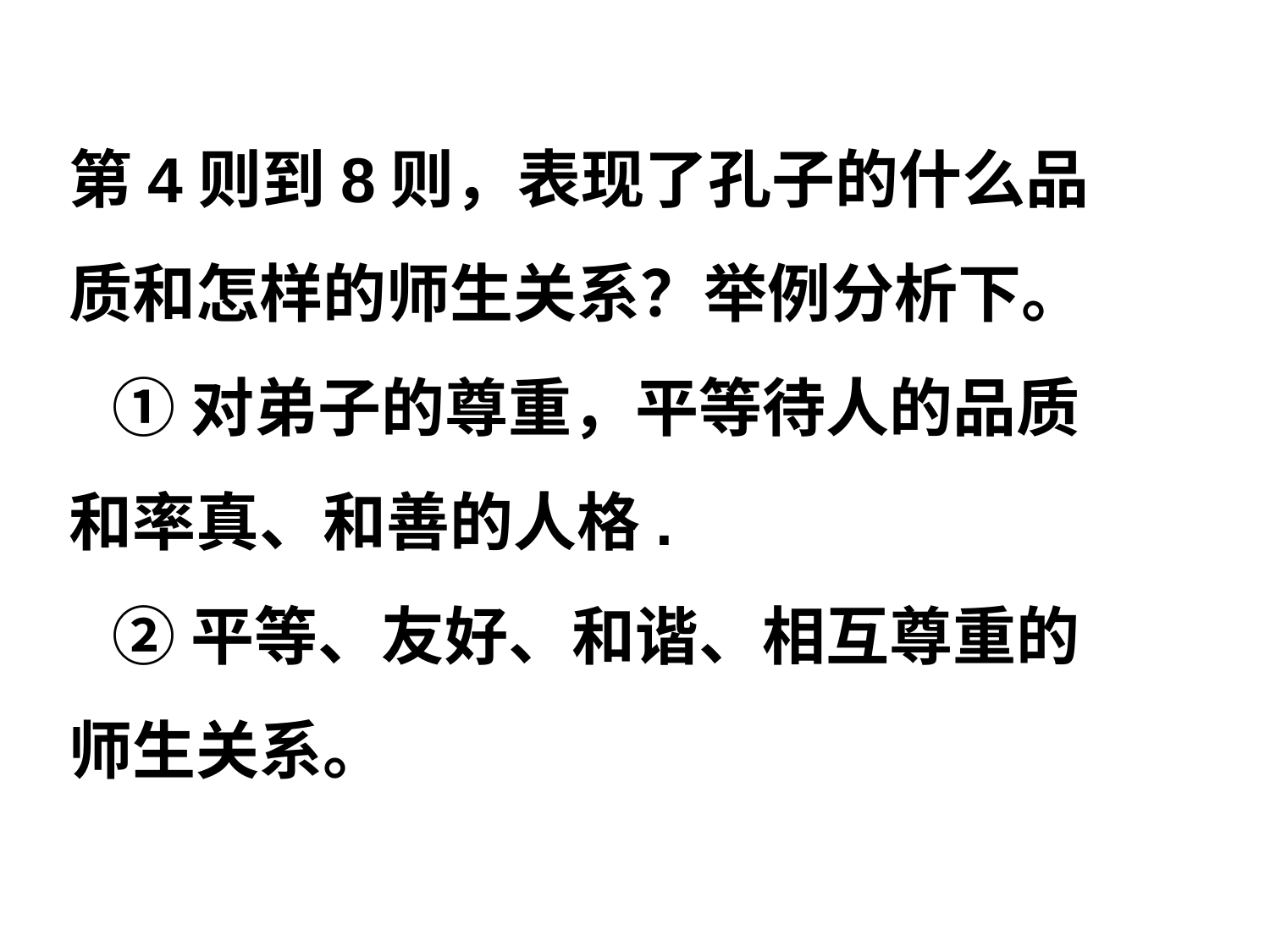

第4则到8则，表现了孔子的什么品质和怎样的师生关系？举例分析下。
   ①对弟子的尊重，平等待人的品质和率真、和善的人格.
   ②平等、友好、和谐、相互尊重的师生关系。